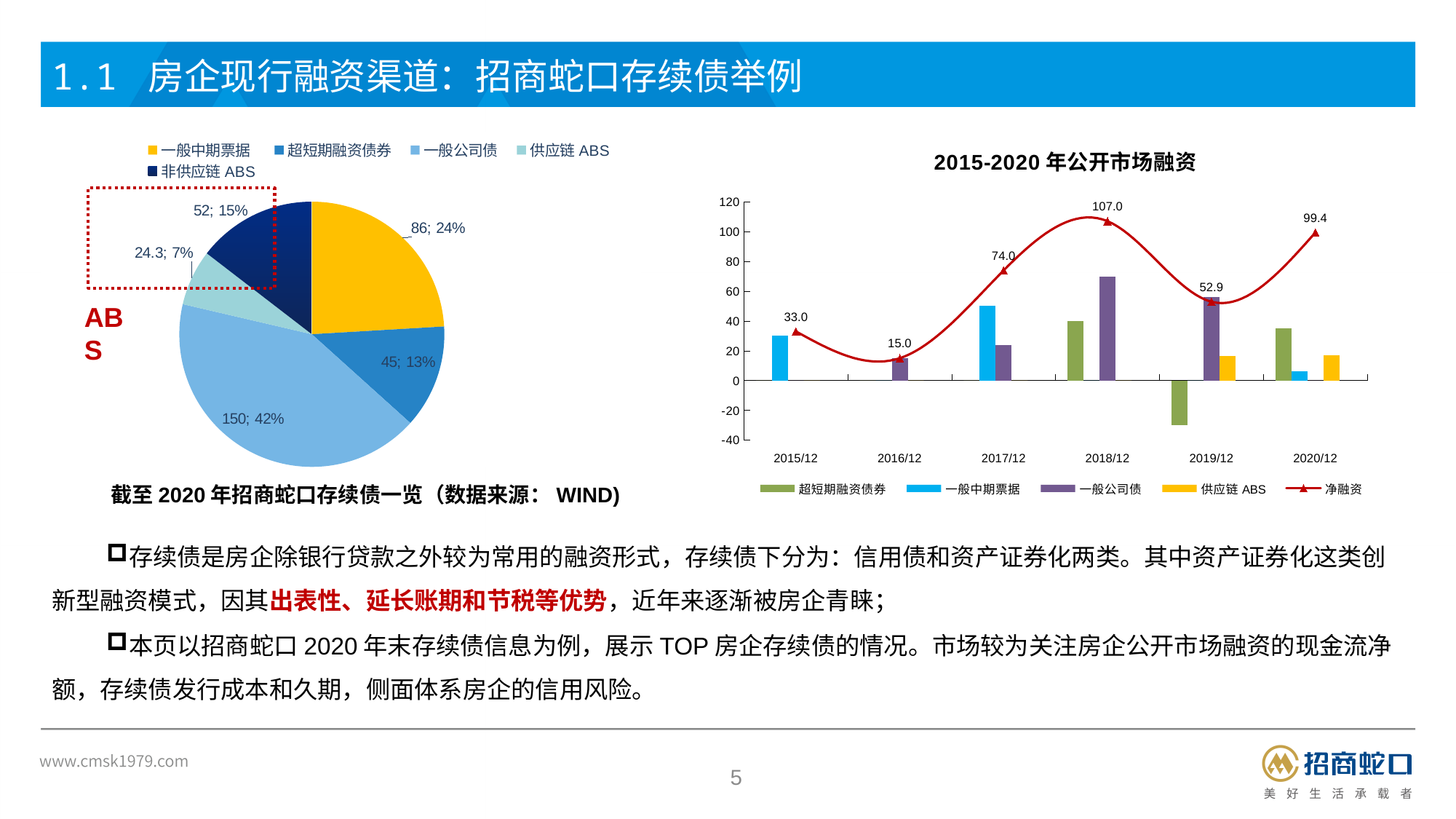

1.1 房企现行融资渠道：招商蛇口存续债举例

### Chart

| Category |  |
|---|---|
| 一般中期票据 | 86.0 |
| 超短期融资债券 | 45.0 |
| 一般公司债 | 150.0 |
| 供应链ABS | 24.3 |
| 非供应链ABS | 52.0 |

### Chart: 2015-2020年公开市场融资

| Category | 超短期融资债券 | 一般中期票据 | 一般公司债 | 供应链ABS |  | 净融资 |
|---|---|---|---|---|---|---|
| 42369 | 0.0 | 30.0 | 0.0 | 0.0 | None | 33.0 |
| 42735 | 0.0 | 0.0 | 15.0 | 0.0 | None | 15.0 |
| 43100 | 0.0 | 50.0 | 24.0 | 0.0 | None | 74.0 |
| 43465 | 40.0 | 0.0 | 70.0 | 0.0 | None | 107.0 |
| 43830 | -30.0 | 0.0 | 56.0 | 16.41 | None | 52.91 |
| 44196 | 35.0 | 6.0 | 0.0 | 16.89 | None | 99.39 |
ABS
截至2020年招商蛇口存续债一览（数据来源：WIND)
存续债是房企除银行贷款之外较为常用的融资形式，存续债下分为：信用债和资产证券化两类。其中资产证券化这类创新型融资模式，因其出表性、延长账期和节税等优势，近年来逐渐被房企青睐；
本页以招商蛇口2020年末存续债信息为例，展示TOP房企存续债的情况。市场较为关注房企公开市场融资的现金流净额，存续债发行成本和久期，侧面体系房企的信用风险。